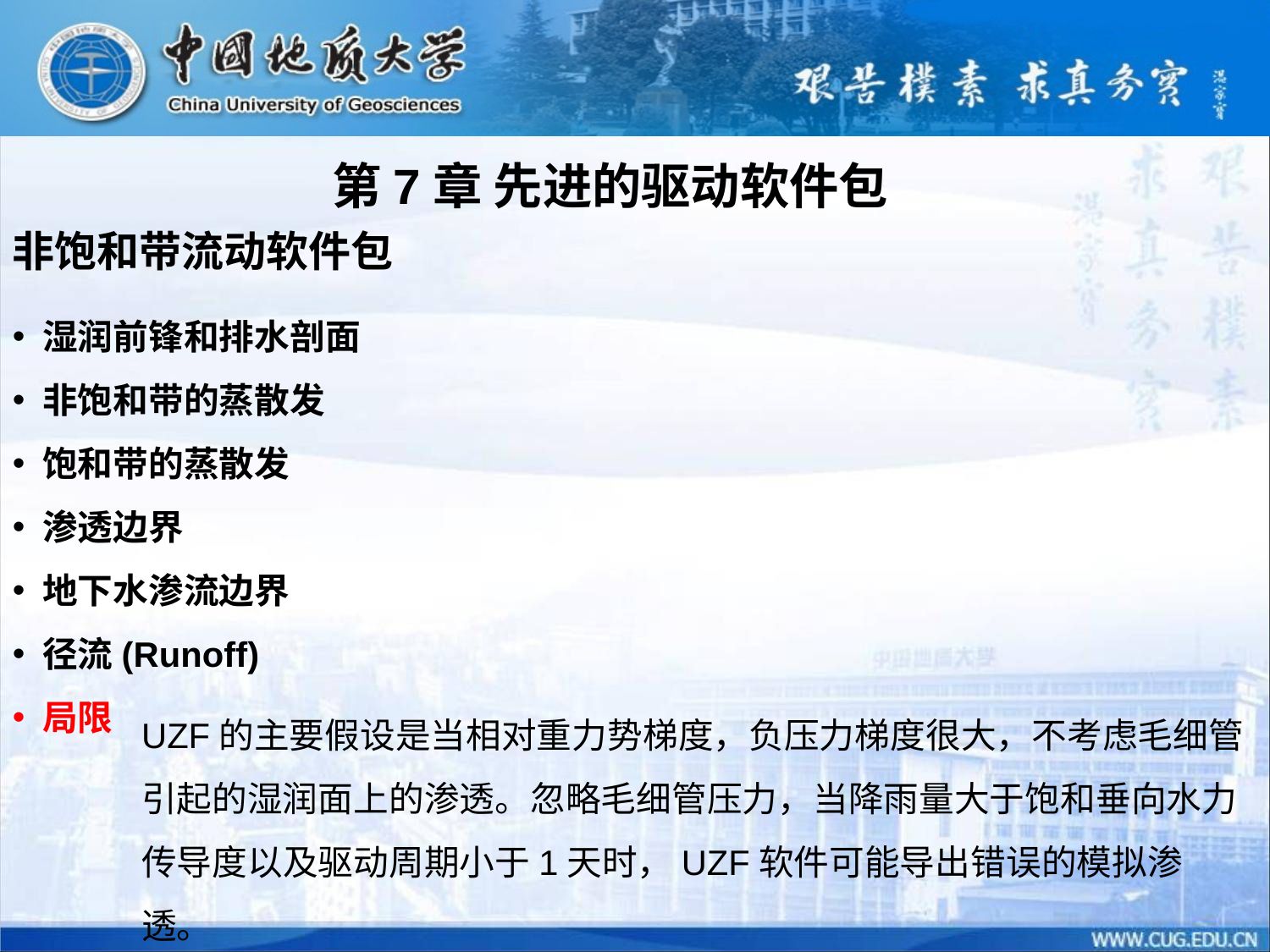

第7章 先进的驱动软件包
非饱和带流动软件包
湿润前锋和排水剖面
非饱和带的蒸散发
饱和带的蒸散发
渗透边界
地下水渗流边界
径流(Runoff)
局限

UZF的主要假设是当相对重力势梯度，负压力梯度很大，不考虑毛细管引起的湿润面上的渗透。忽略毛细管压力，当降雨量大于饱和垂向水力传导度以及驱动周期小于1天时，UZF软件可能导出错误的模拟渗透。